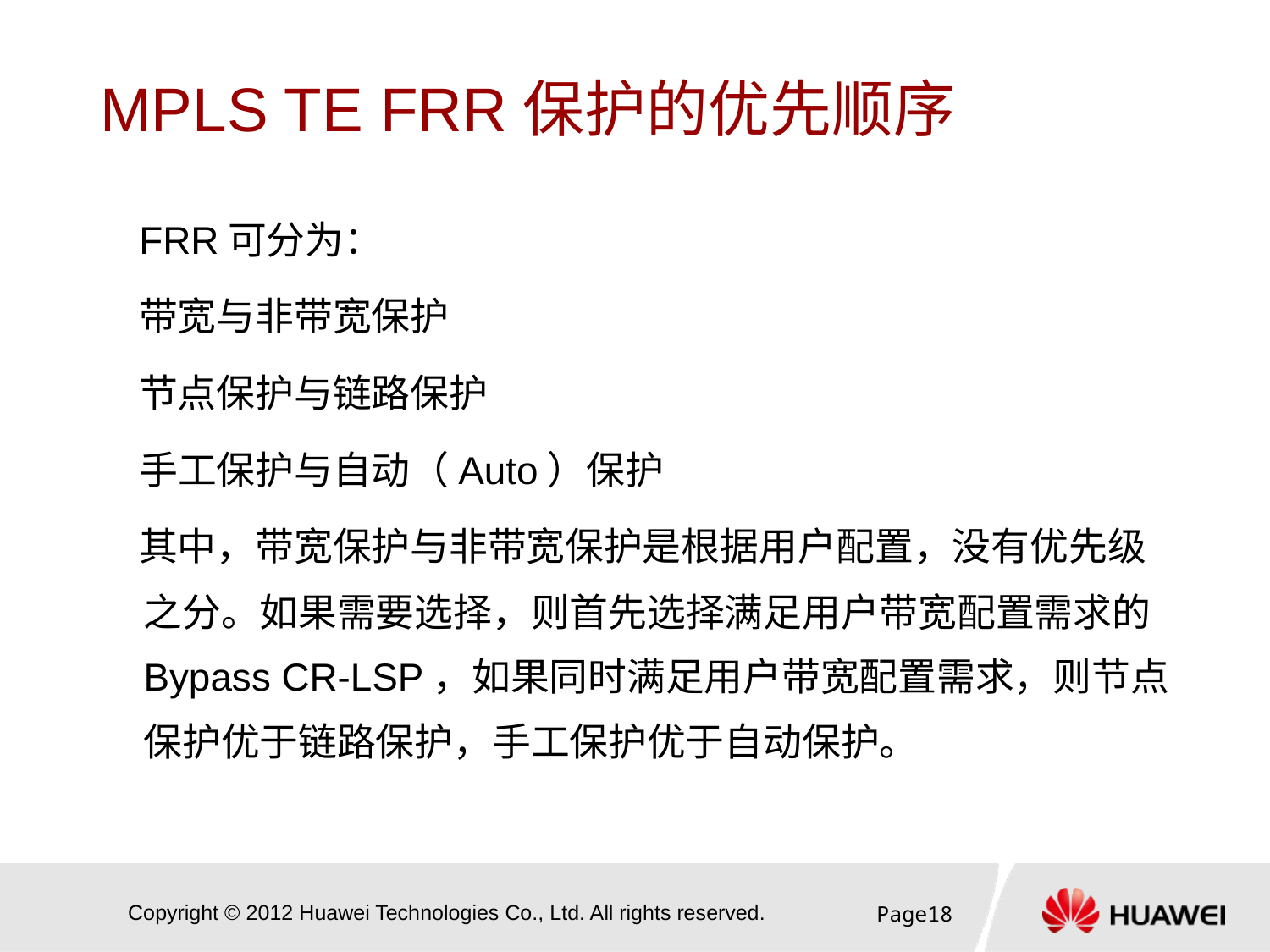

# MPLS TE FRR保护的优先顺序
FRR可分为：
带宽与非带宽保护
节点保护与链路保护
手工保护与自动（Auto）保护
其中，带宽保护与非带宽保护是根据用户配置，没有优先级之分。如果需要选择，则首先选择满足用户带宽配置需求的Bypass CR-LSP，如果同时满足用户带宽配置需求，则节点保护优于链路保护，手工保护优于自动保护。
Page18